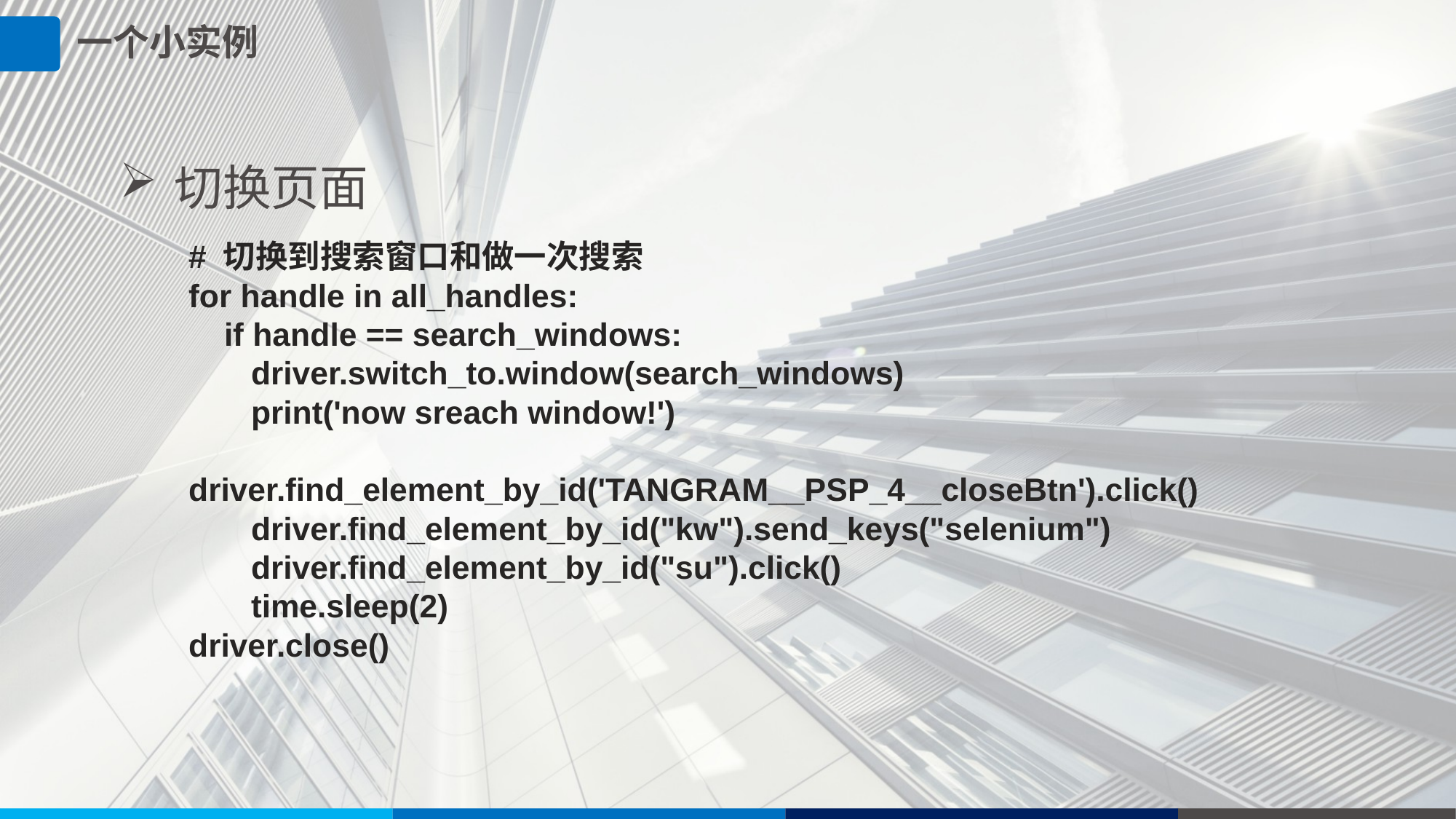

一个小实例
切换页面
# 切换到搜索窗口和做一次搜索
for handle in all_handles:
    if handle == search_windows:
       driver.switch_to.window(search_windows)
       print('now sreach window!')
       driver.find_element_by_id('TANGRAM__PSP_4__closeBtn').click()
       driver.find_element_by_id("kw").send_keys("selenium")
       driver.find_element_by_id("su").click()
       time.sleep(2)
driver.close()